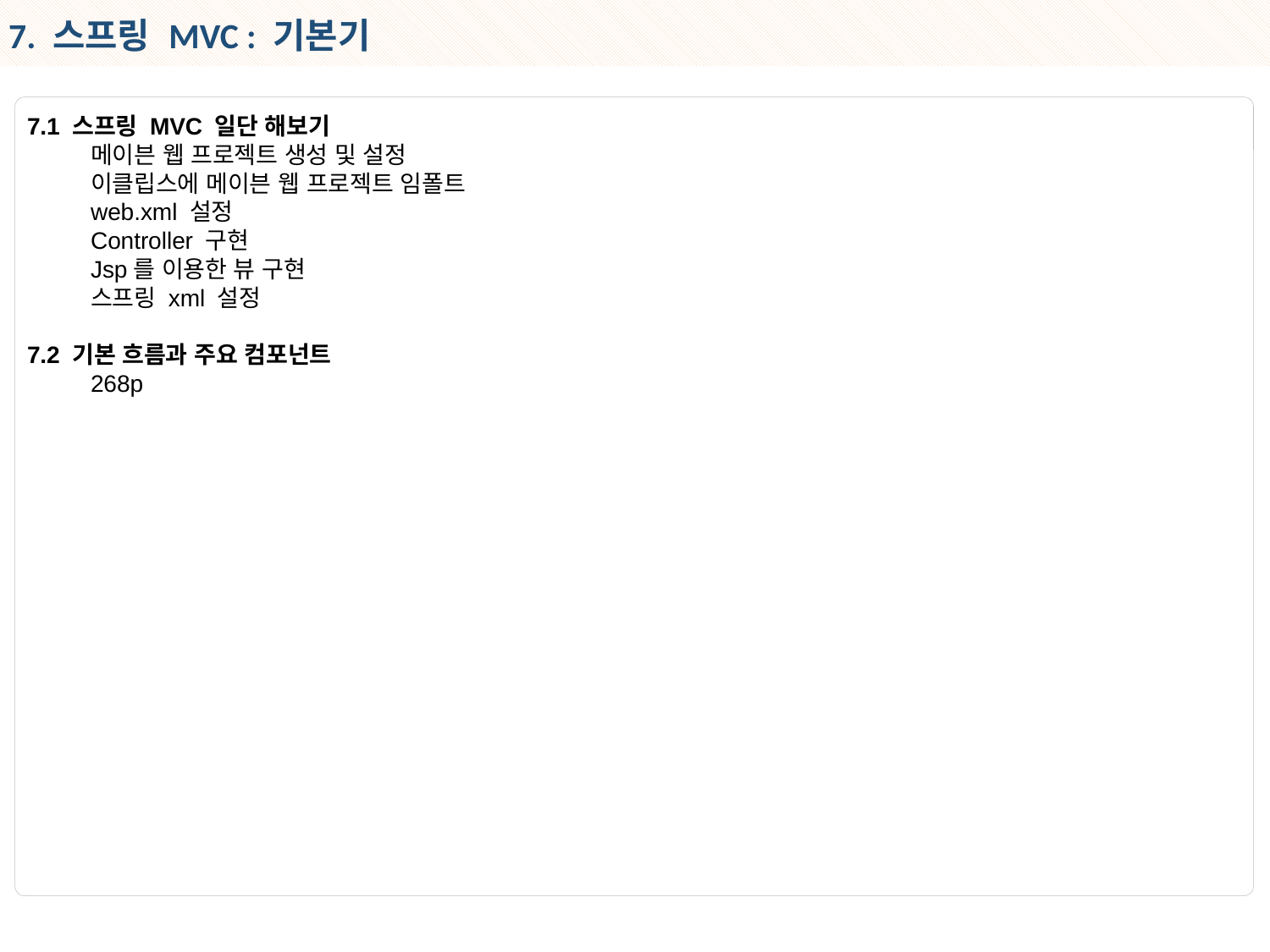

7. 스프링 MVC : 기본기
7.1 스프링 MVC 일단 해보기
메이븐 웹 프로젝트 생성 및 설정
이클립스에 메이븐 웹 프로젝트 임폴트
web.xml 설정
Controller 구현
Jsp를 이용한 뷰 구현
스프링 xml 설정
7.2 기본 흐름과 주요 컴포넌트
268p